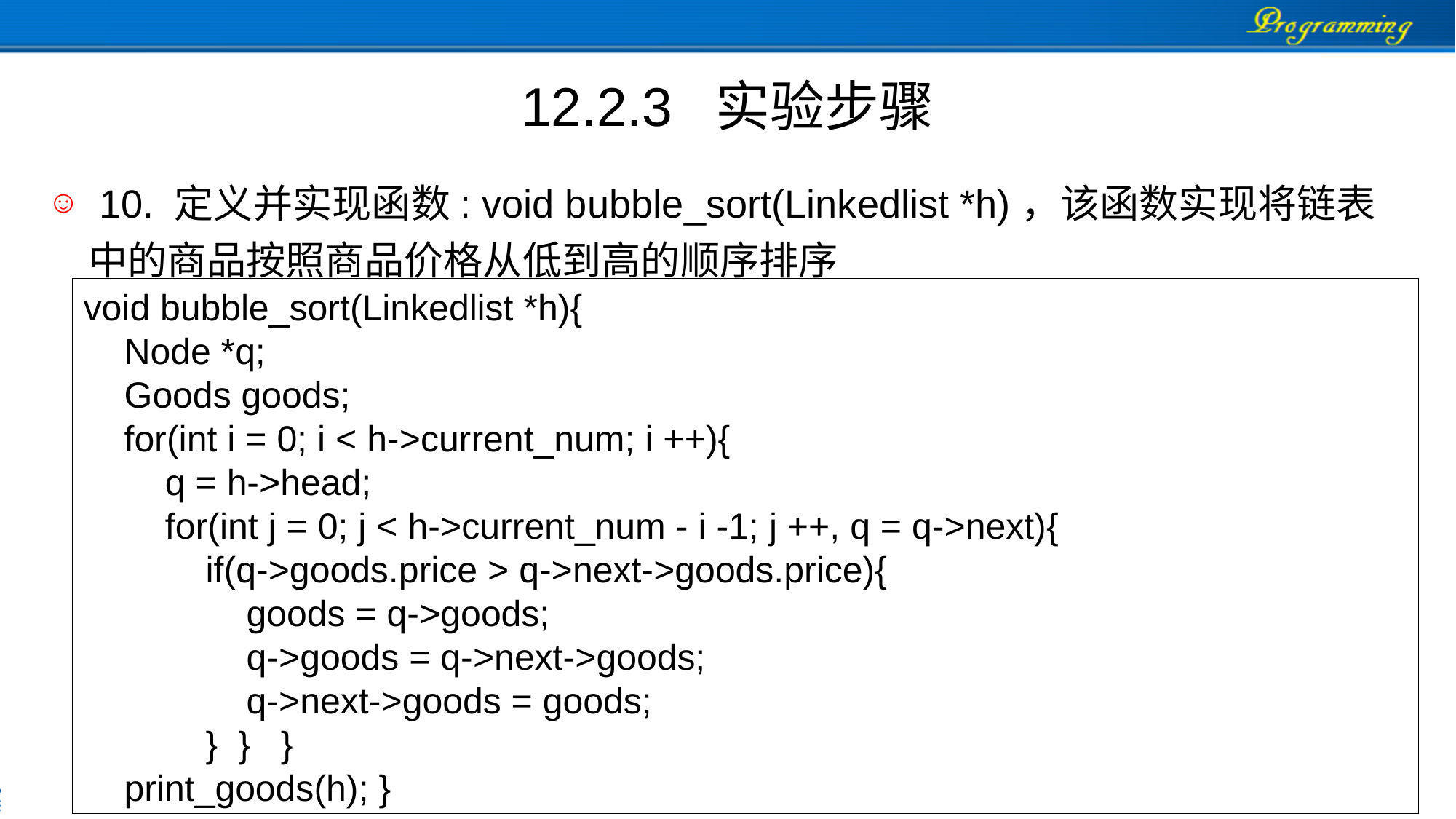

# 12.2.3  实验步骤
 10. 定义并实现函数: void bubble_sort(Linkedlist *h)，该函数实现将链表中的商品按照商品价格从低到高的顺序排序
void bubble_sort(Linkedlist *h){
    Node *q;
    Goods goods;
    for(int i = 0; i < h->current_num; i ++){
        q = h->head;
        for(int j = 0; j < h->current_num - i -1; j ++, q = q->next){
            if(q->goods.price > q->next->goods.price){
                goods = q->goods;
                q->goods = q->next->goods;
                q->next->goods = goods;
            }  }   }
    print_goods(h); }